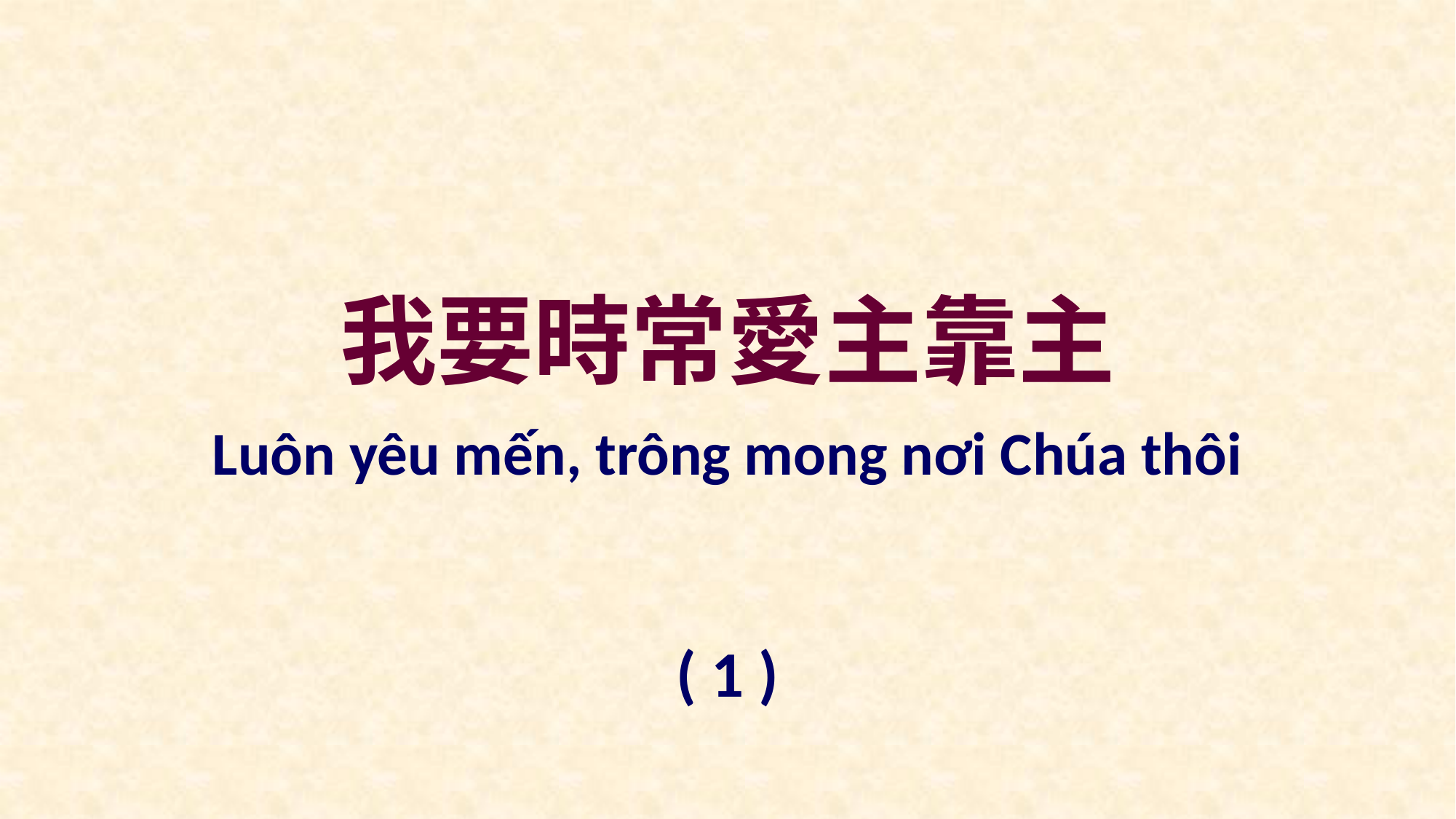

我要時常愛主靠主
Luôn yêu mến, trông mong nơi Chúa thôi
( 1 )